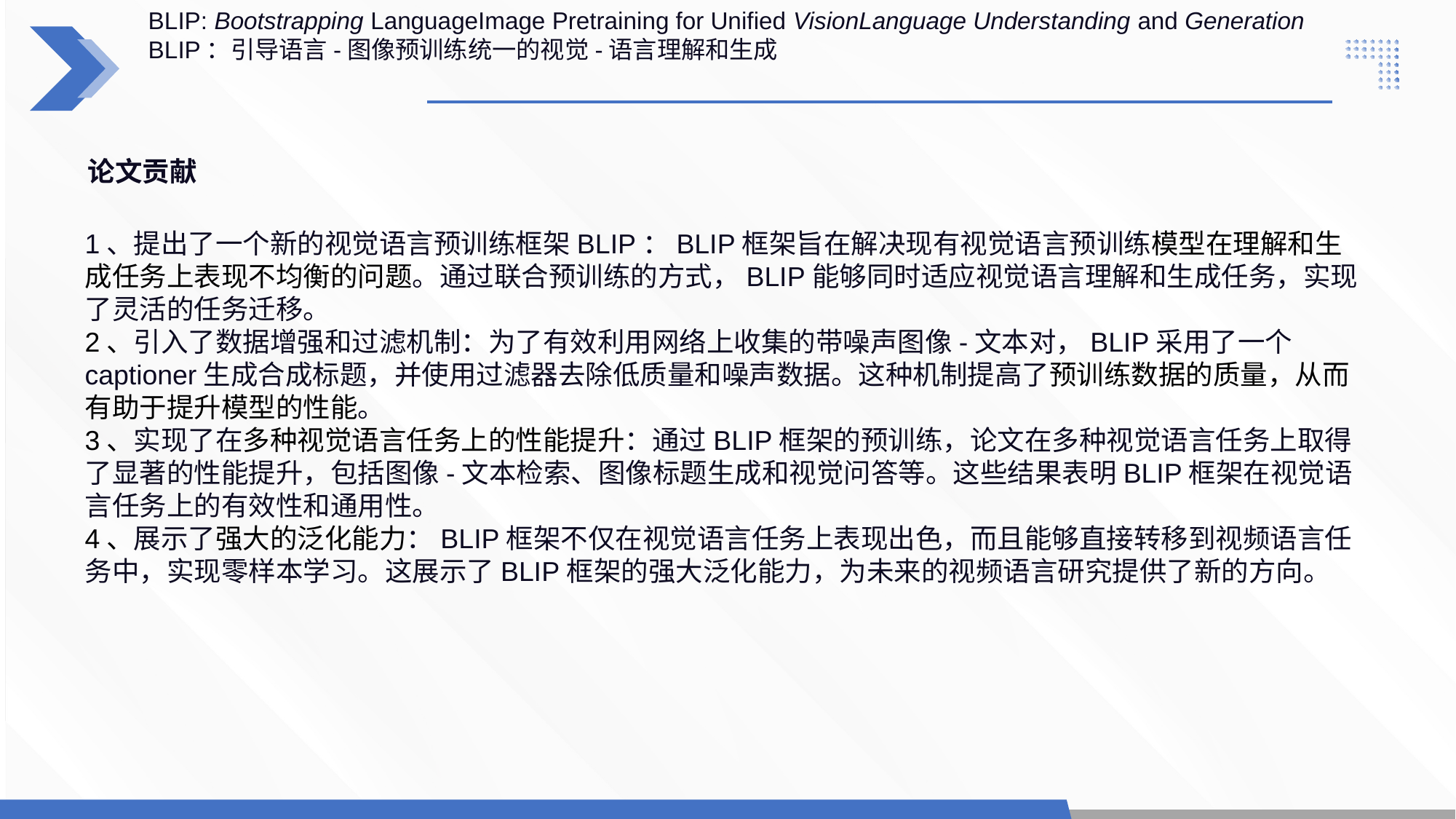

BLIP: Bootstrapping LanguageImage Pretraining for Unified VisionLanguage Understanding and Generation
BLIP：引导语言-图像预训练统一的视觉-语言理解和生成
论文贡献
1、提出了一个新的视觉语言预训练框架BLIP：BLIP框架旨在解决现有视觉语言预训练模型在理解和生成任务上表现不均衡的问题。通过联合预训练的方式，BLIP能够同时适应视觉语言理解和生成任务，实现了灵活的任务迁移。
2、引入了数据增强和过滤机制：为了有效利用网络上收集的带噪声图像-文本对，BLIP采用了一个captioner生成合成标题，并使用过滤器去除低质量和噪声数据。这种机制提高了预训练数据的质量，从而有助于提升模型的性能。
3、实现了在多种视觉语言任务上的性能提升：通过BLIP框架的预训练，论文在多种视觉语言任务上取得了显著的性能提升，包括图像-文本检索、图像标题生成和视觉问答等。这些结果表明BLIP框架在视觉语言任务上的有效性和通用性。
4、展示了强大的泛化能力：BLIP框架不仅在视觉语言任务上表现出色，而且能够直接转移到视频语言任务中，实现零样本学习。这展示了BLIP框架的强大泛化能力，为未来的视频语言研究提供了新的方向。